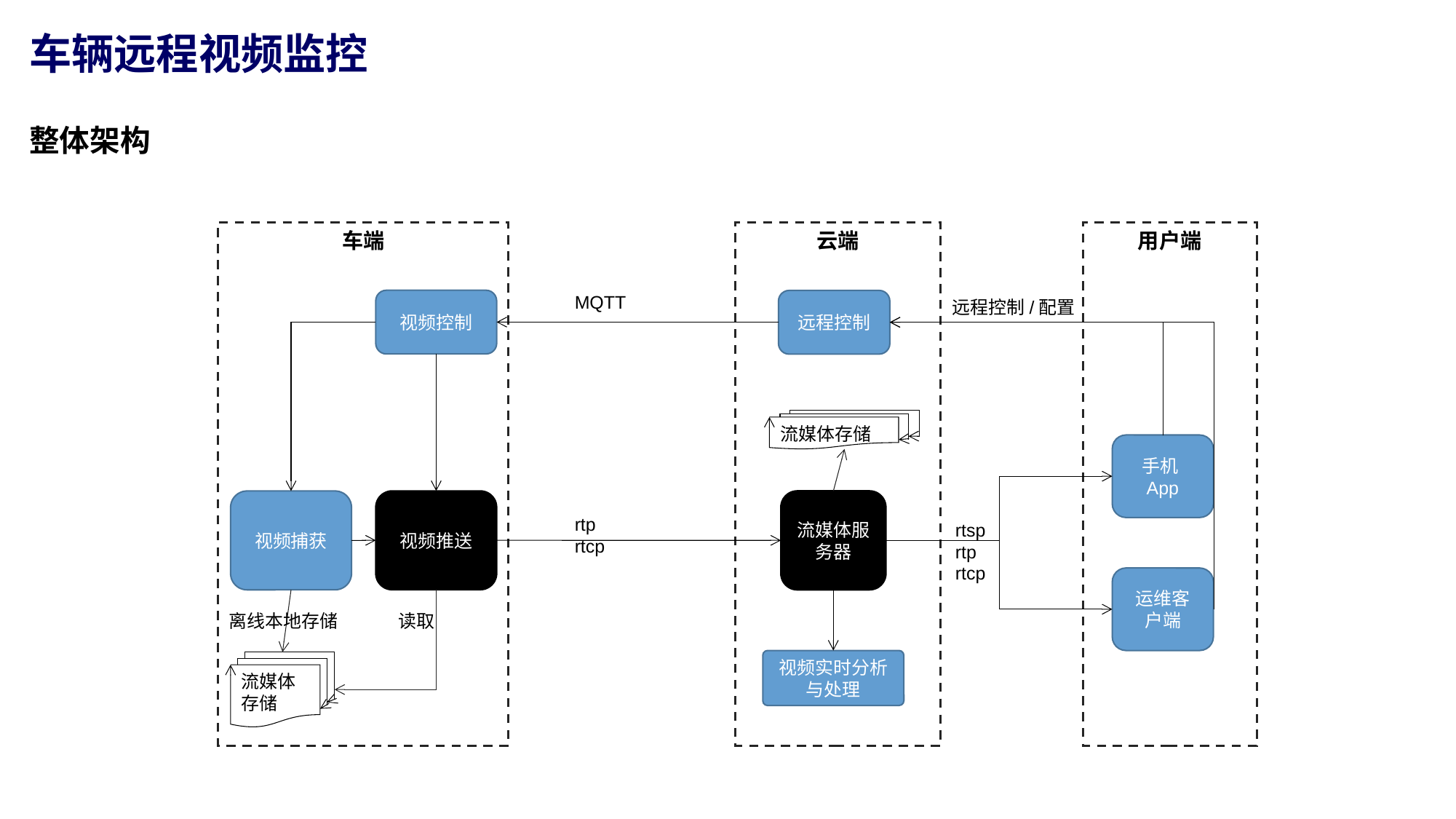

# 车辆远程视频监控
整体架构
车端
云端
用户端
MQTT
视频控制
远程控制
远程控制/配置
流媒体存储
手机App
流媒体服务器
视频推送
视频捕获
rtp
rtcp
rtsp
rtp
rtcp
运维客户端
离线本地存储
读取
视频实时分析与处理
流媒体存储
3